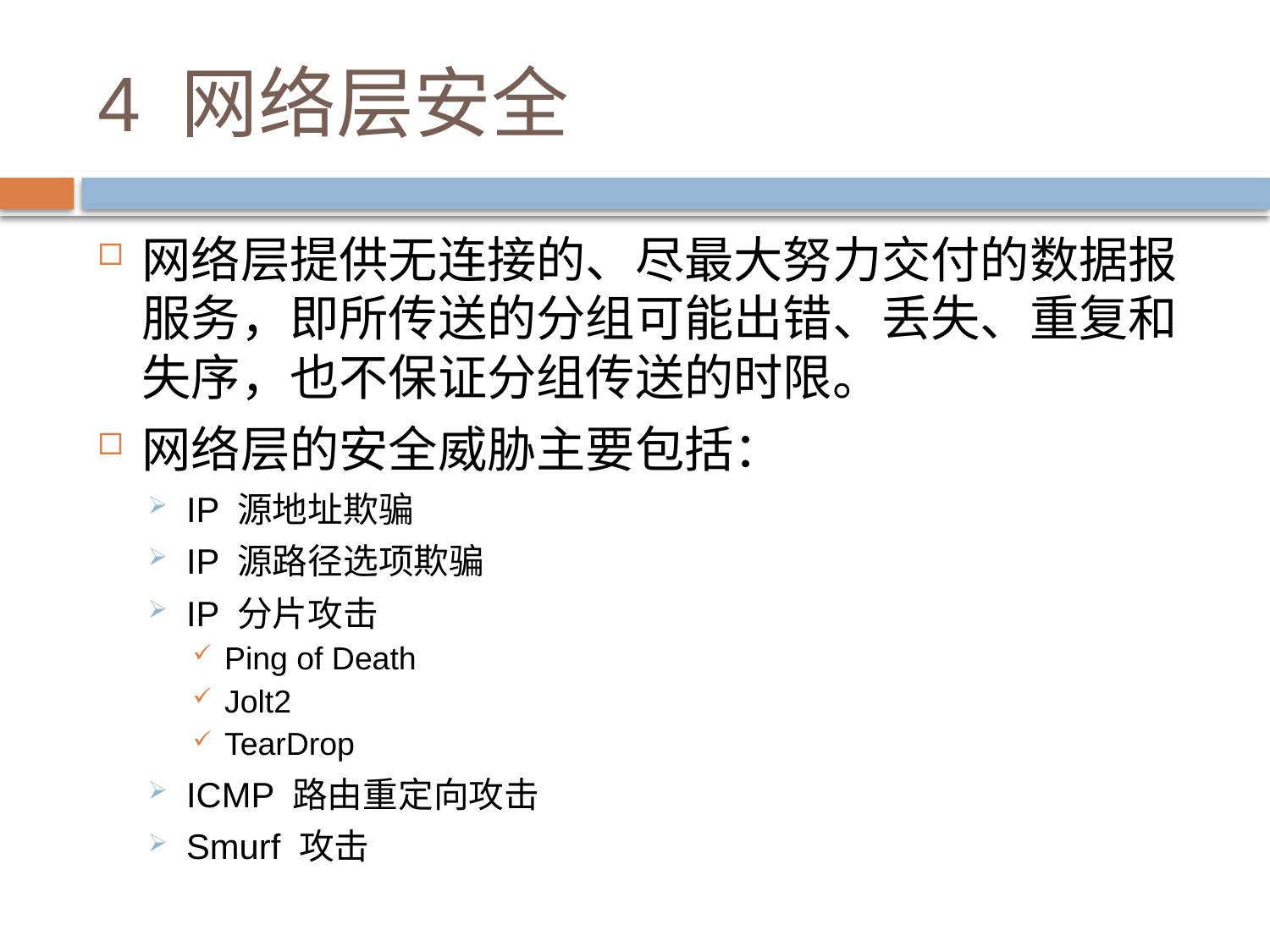

# 4 网络层安全
网络层提供无连接的、尽最大努力交付的数据报服务，即所传送的分组可能出错、丢失、重复和失序，也不保证分组传送的时限。
网络层的安全威胁主要包括：
IP 源地址欺骗
IP 源路径选项欺骗
IP 分片攻击
Ping of Death
Jolt2
TearDrop
ICMP 路由重定向攻击
Smurf 攻击